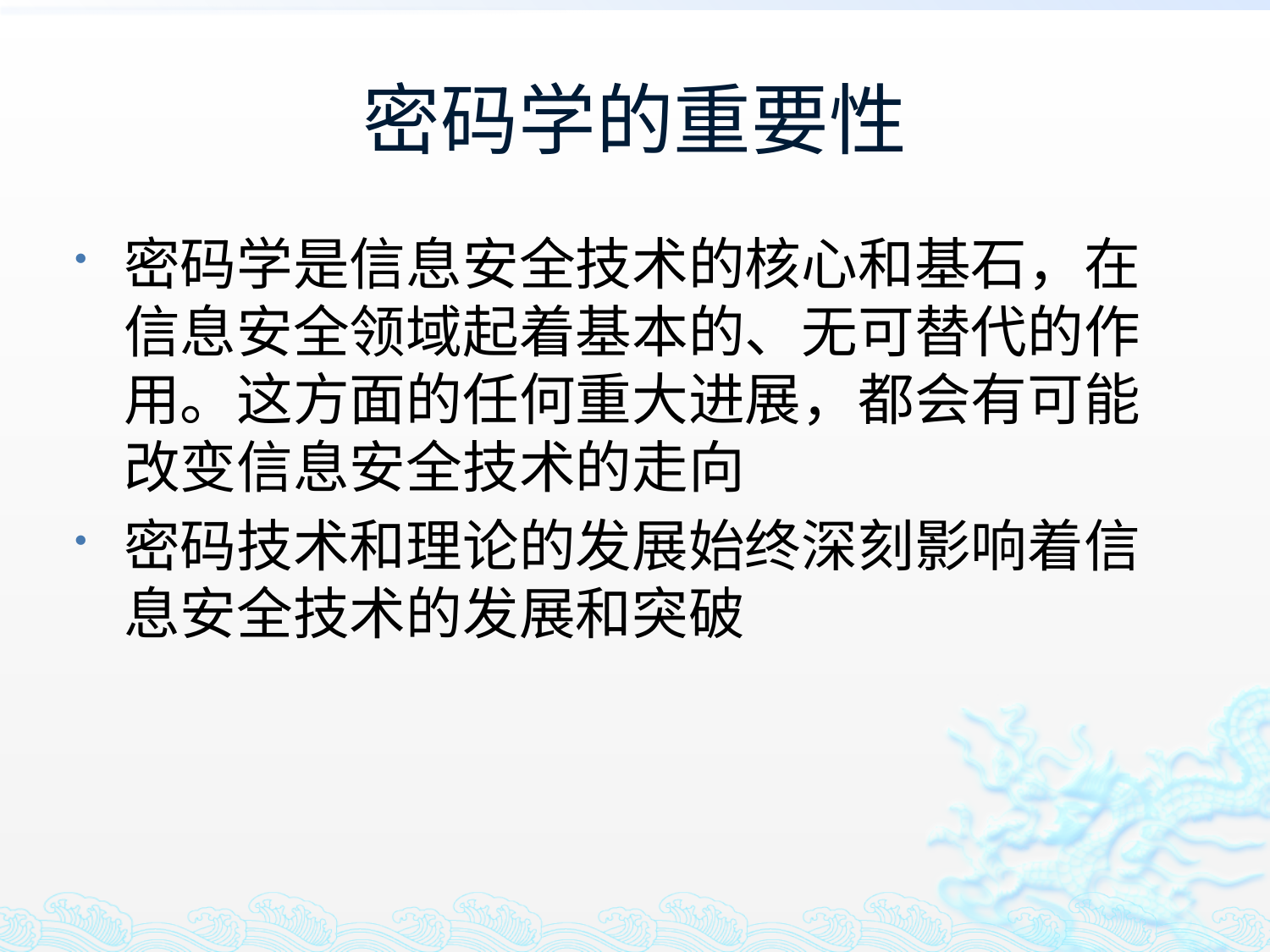

# 密码学的重要性
密码学是信息安全技术的核心和基石，在信息安全领域起着基本的、无可替代的作用。这方面的任何重大进展，都会有可能改变信息安全技术的走向
密码技术和理论的发展始终深刻影响着信息安全技术的发展和突破